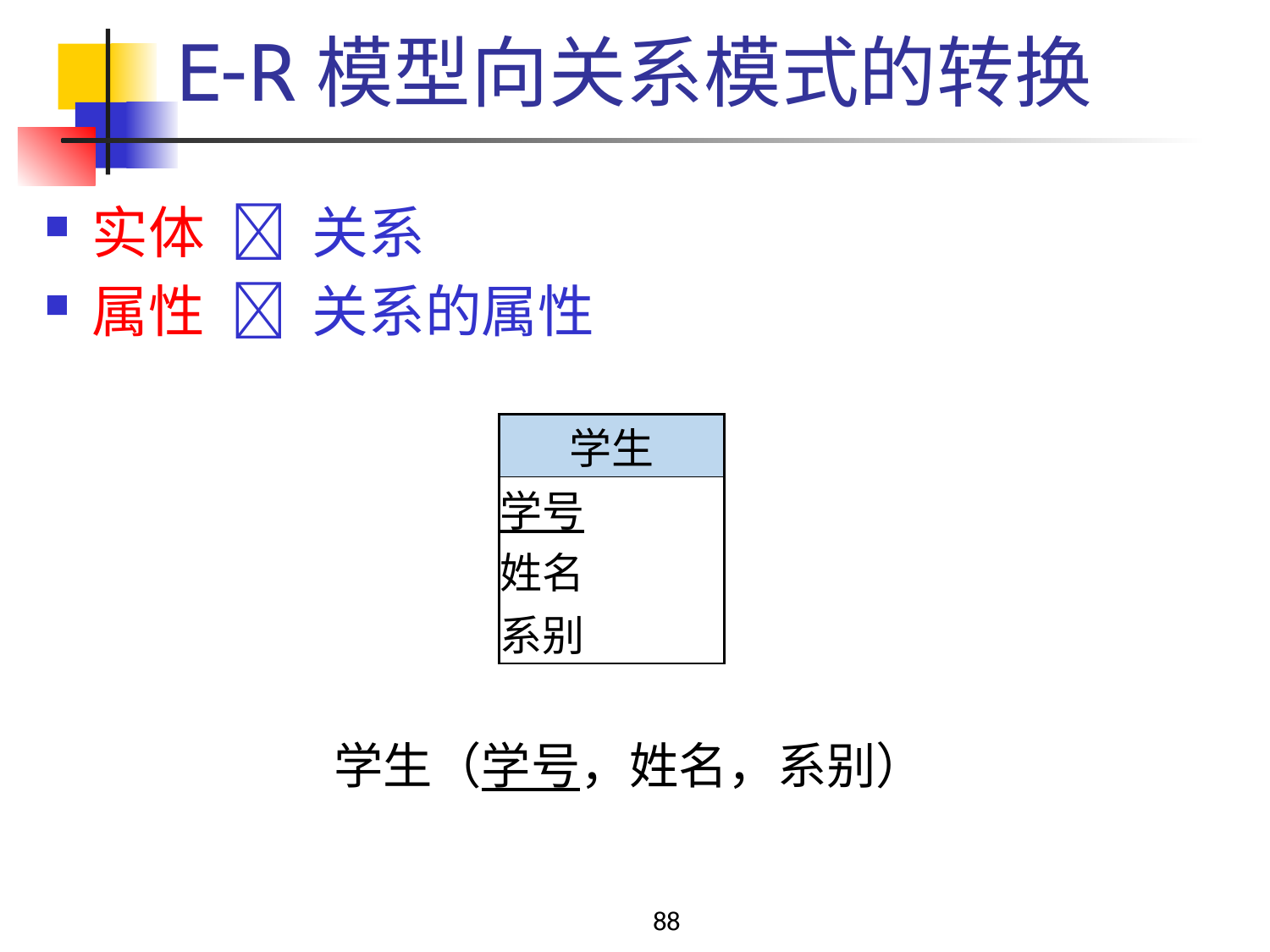

# E-R模型向关系模式的转换
实体  →  关系
属性  →  关系的属性
| 学生 |
| --- |
| 学号 |
| 姓名 |
| 系别 |
学生（学号，姓名，系别）

88